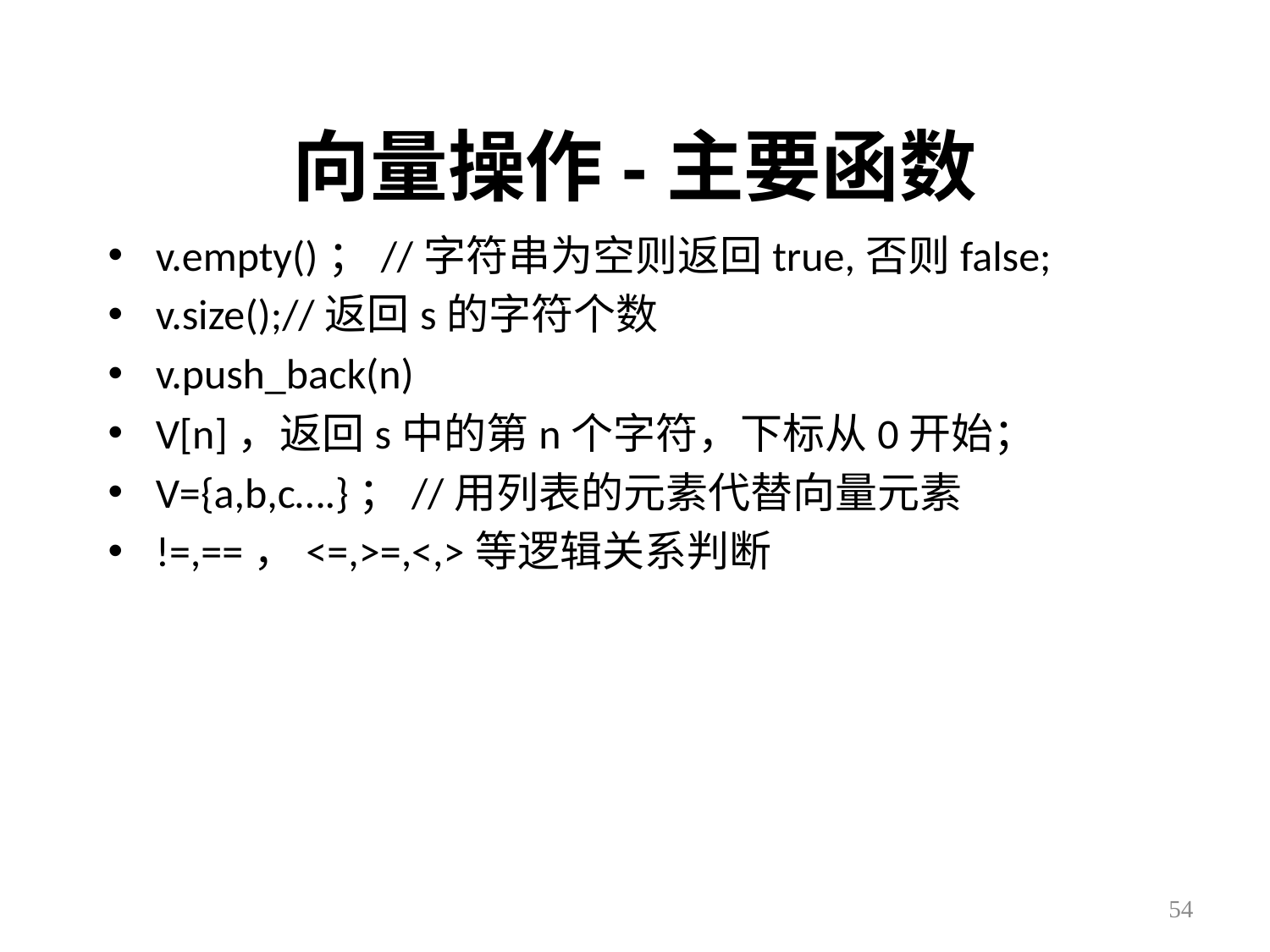

# 向量操作-主要函数
v.empty()；//字符串为空则返回true,否则false;
v.size();//返回s的字符个数
v.push_back(n)
V[n]，返回s中的第n个字符，下标从0开始；
V={a,b,c….}；//用列表的元素代替向量元素
!=,==，<=,>=,<,>等逻辑关系判断
54